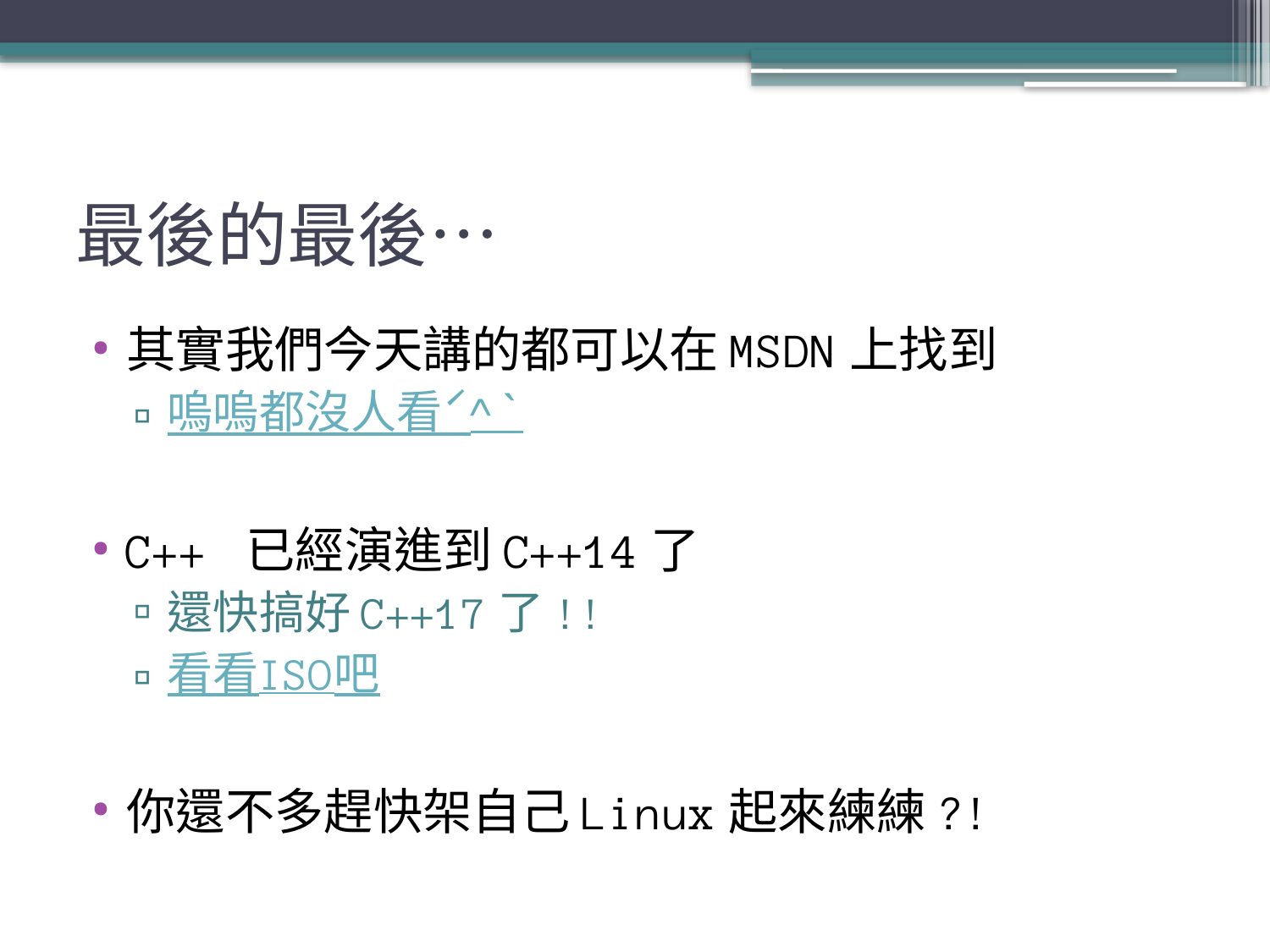

# 最後的最後…
其實我們今天講的都可以在MSDN上找到
嗚嗚都沒人看ˊ^ˋ

C++ 已經演進到C++14了
還快搞好C++17了!!
看看ISO吧

你還不多趕快架自己Linux起來練練?!